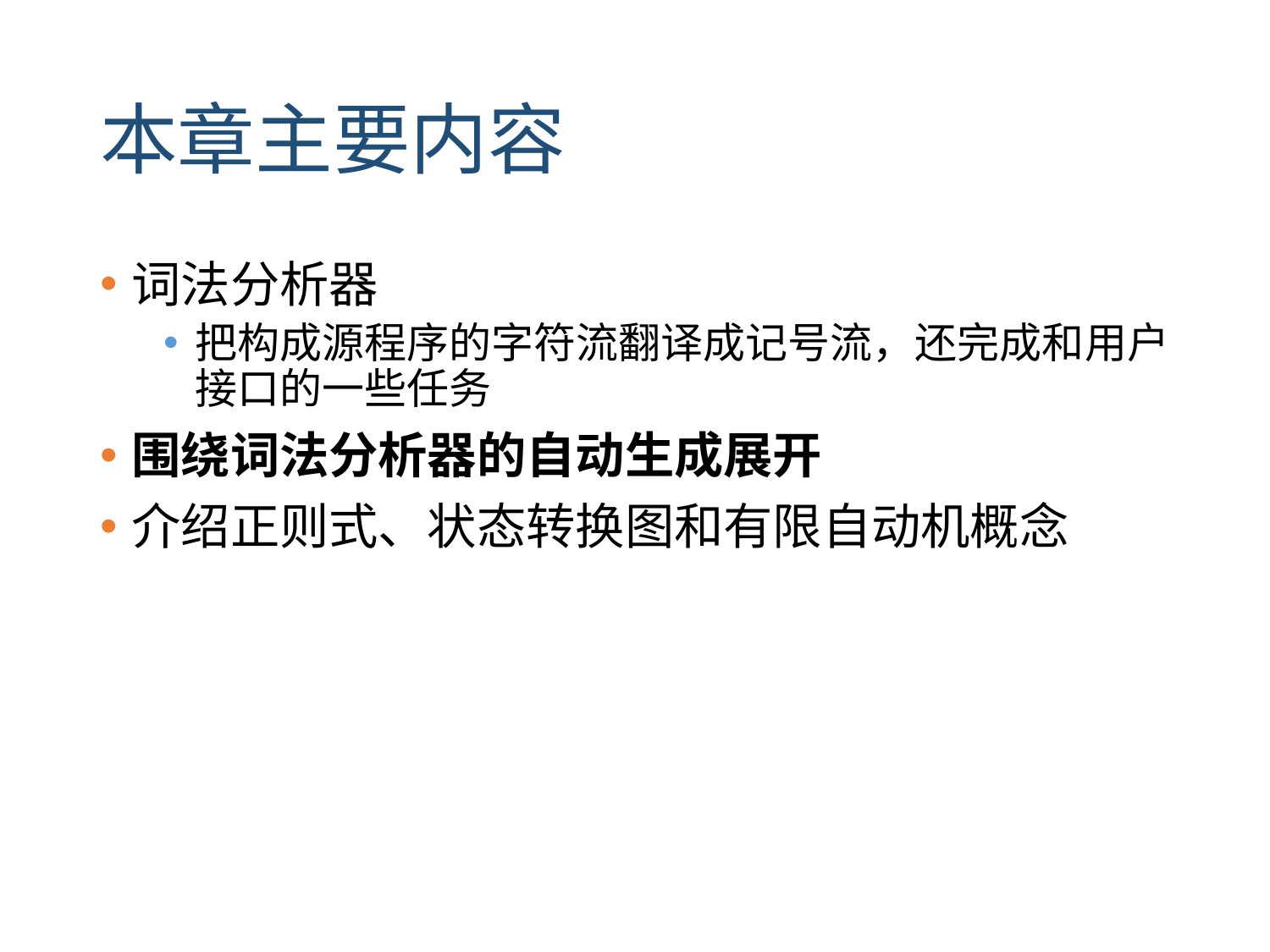

# 本章主要内容
词法分析器
把构成源程序的字符流翻译成记号流，还完成和用户接口的一些任务
围绕词法分析器的自动生成展开
介绍正则式、状态转换图和有限自动机概念